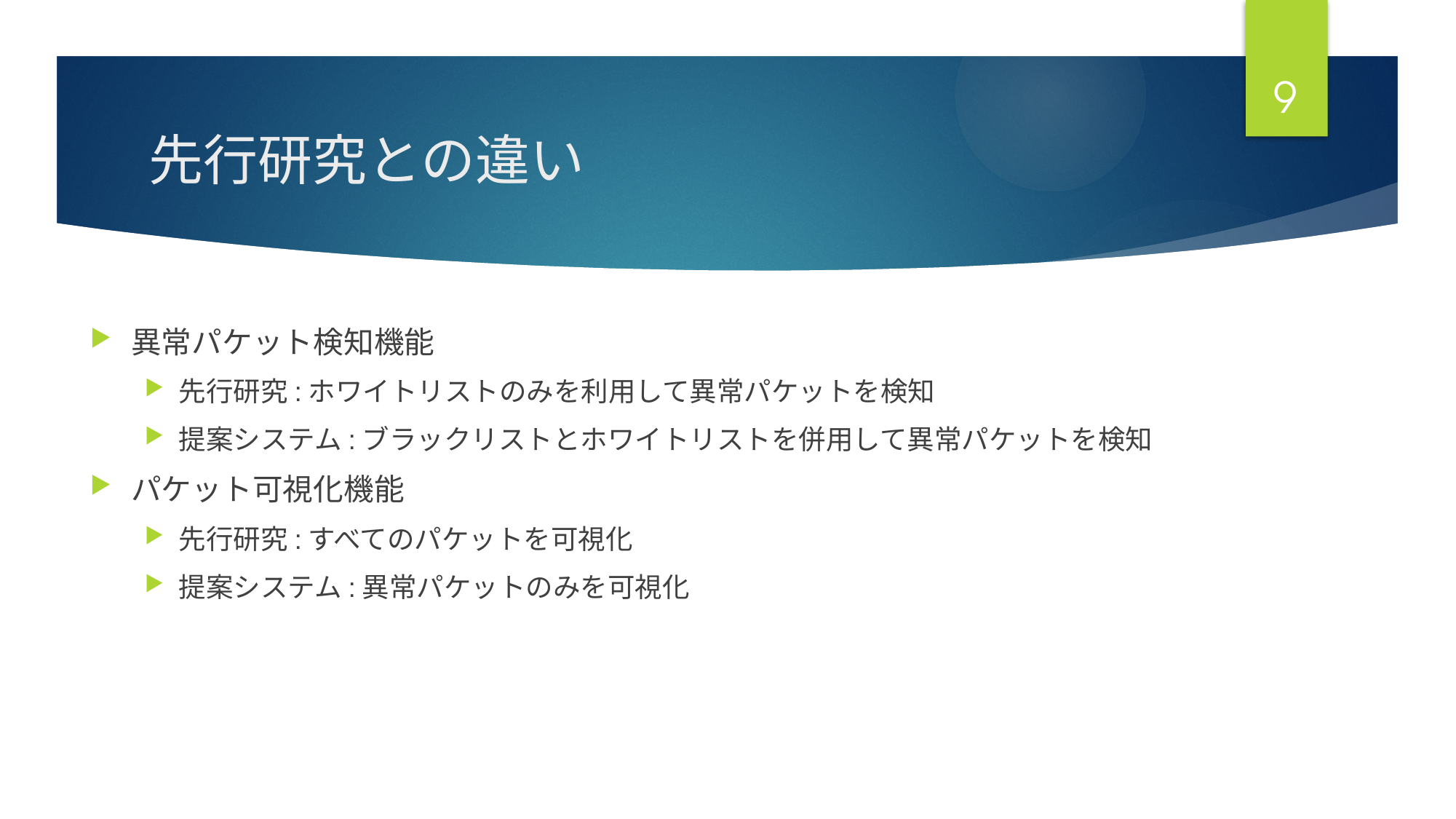

9
# 先行研究との違い

異常パケット検知機能
先行研究:ホワイトリストのみを利用して異常パケットを検知
提案システム:ブラックリストとホワイトリストを併用して異常パケットを検知
パケット可視化機能
先行研究:すべてのパケットを可視化
提案システム:異常パケットのみを可視化